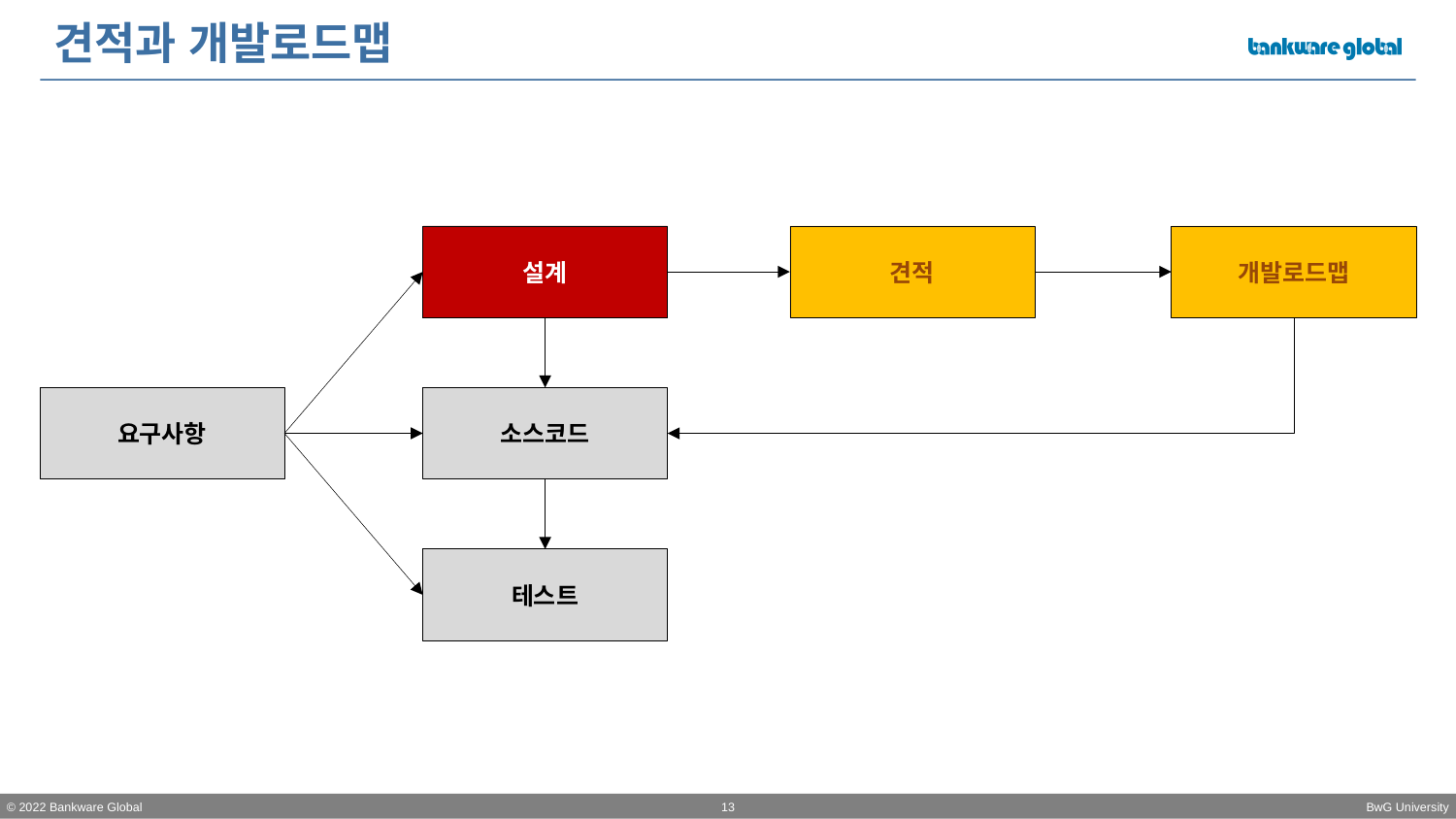

# 견적과 개발로드맵
설계
설계
요구사항
소스코드
테스트
견적
개발로드맵
13